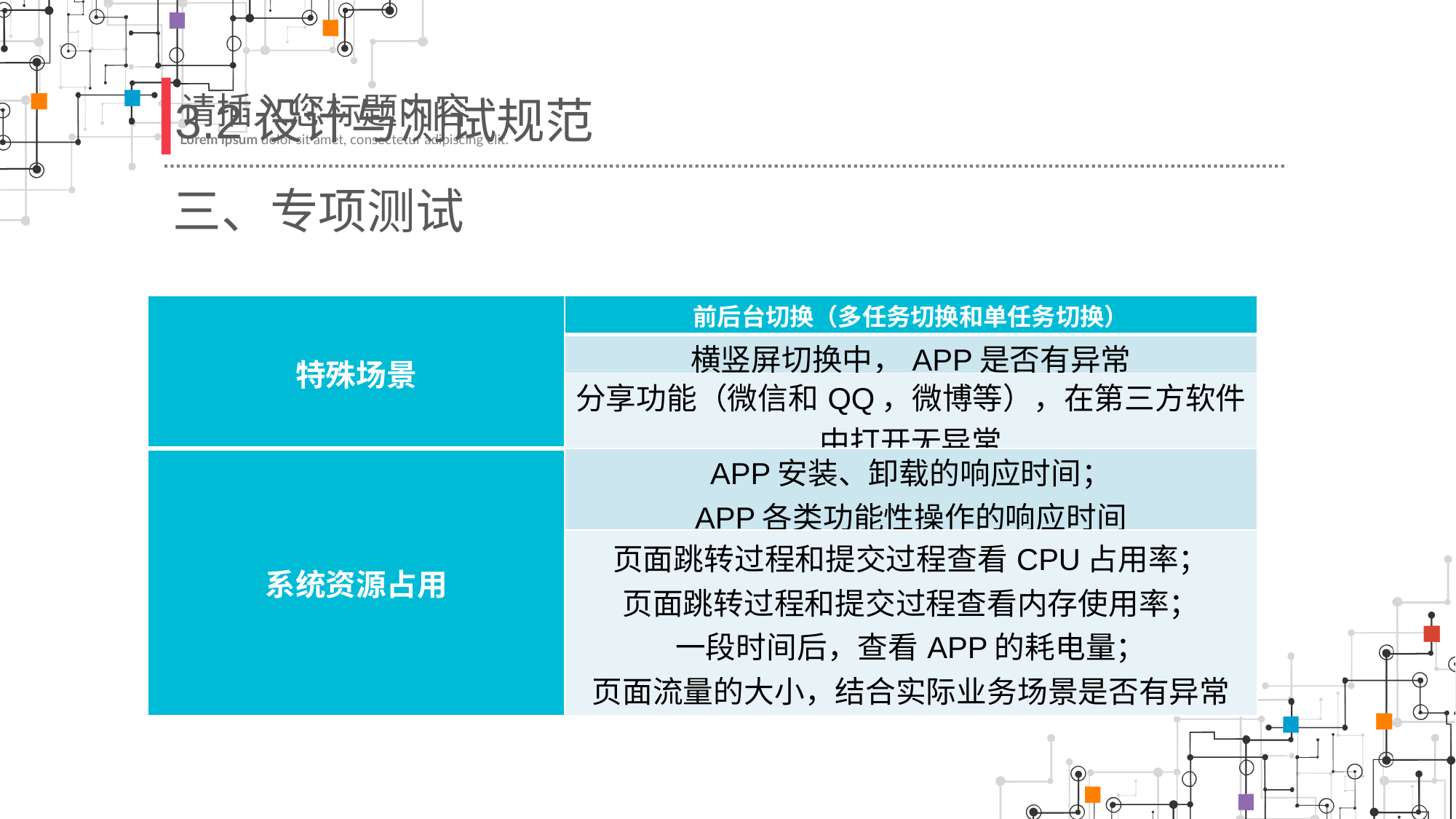

3.2设计与测试规范

       三、专项测试

MORE THEN
| 特殊场景 | 前后台切换（多任务切换和单任务切换） |
| --- | --- |
|  | 横竖屏切换中，APP是否有异常 |
|  | 分享功能（微信和QQ，微博等），在第三方软件中打开无异常 |
| 系统资源占用 | APP安装、卸载的响应时间； APP各类功能性操作的响应时间 |
|  | 页面跳转过程和提交过程查看CPU占用率； 页面跳转过程和提交过程查看内存使用率； 一段时间后，查看APP的耗电量； 页面流量的大小，结合实际业务场景是否有异常 |
YOU WAIT
TODAY